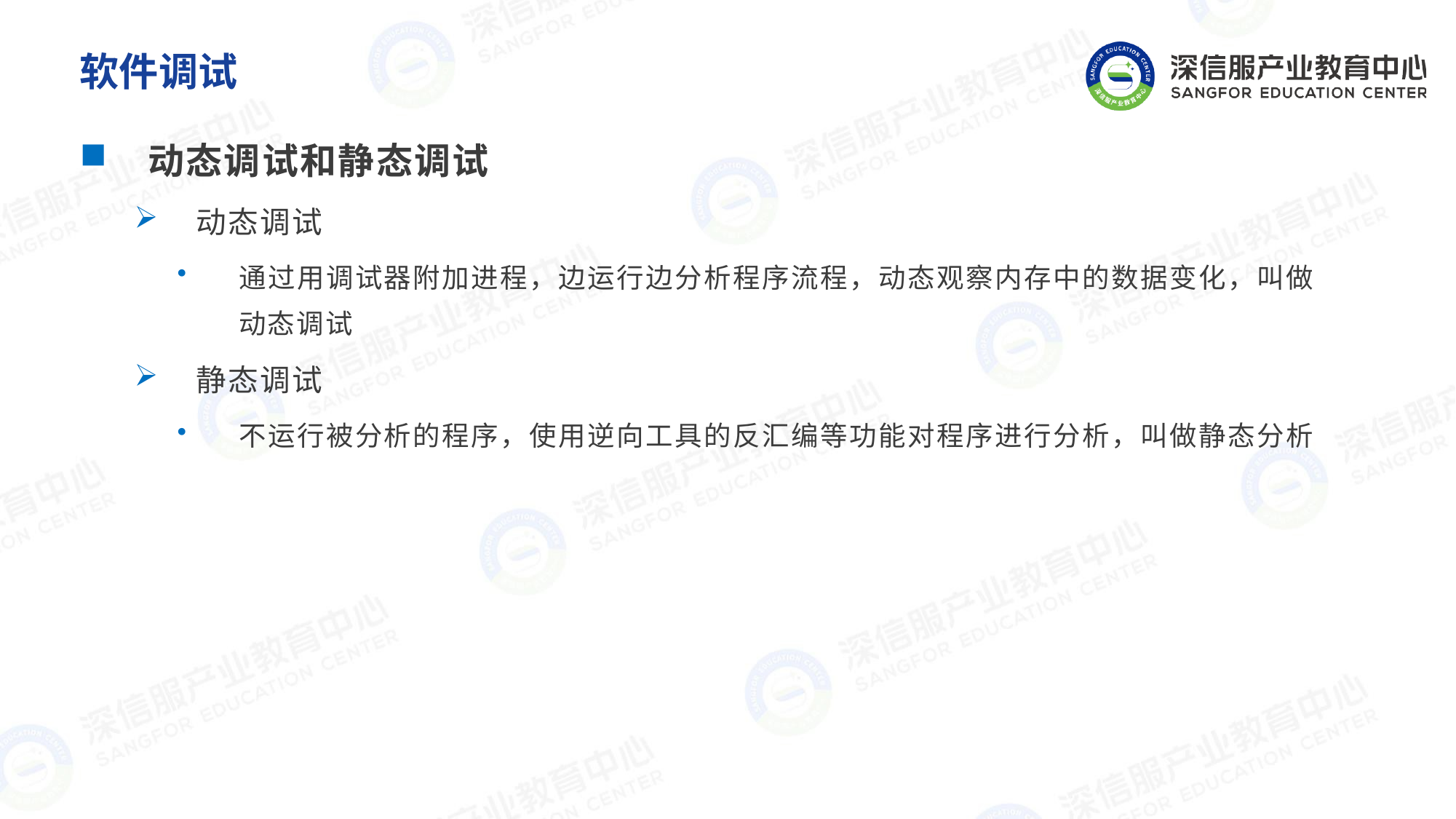

# 软件调试
动态调试和静态调试
动态调试
通过用调试器附加进程，边运行边分析程序流程，动态观察内存中的数据变化，叫做
动态调试
静态调试
不运行被分析的程序，使用逆向工具的反汇编等功能对程序进行分析，叫做静态分析